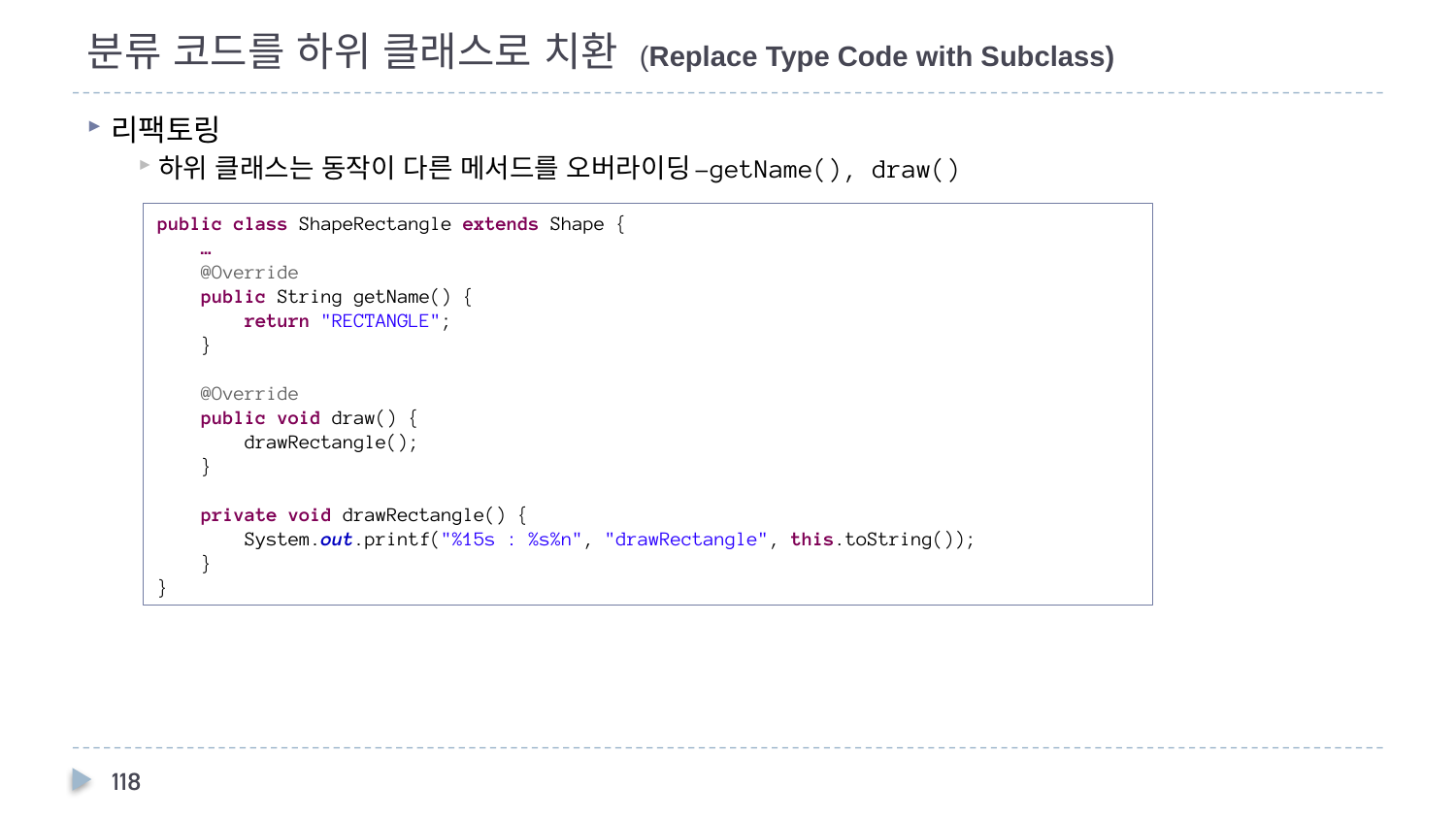

# 분류 코드를 하위 클래스로 치환 (Replace Type Code with Subclass)
리팩토링
하위 클래스는 동작이 다른 메서드를 오버라이딩-getName(), draw()
public class ShapeRectangle extends Shape {
    …
    @Override
    public String getName() {
        return "RECTANGLE";
    }

    @Override
    public void draw() {
        drawRectangle();
    }

    private void drawRectangle() {
        System.out.printf("%15s : %s%n", "drawRectangle", this.toString());
    }
}
118